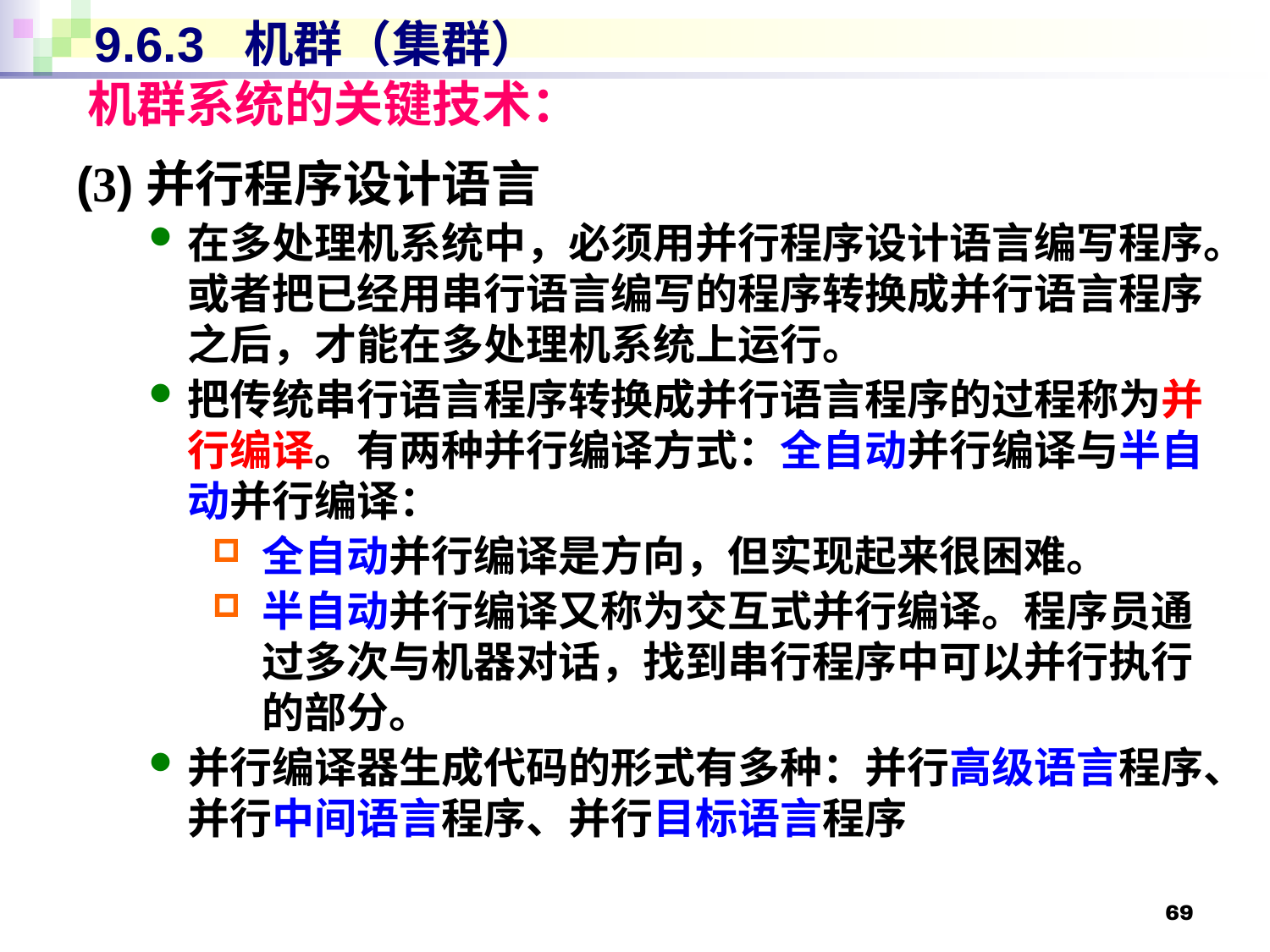

# 9.6.3  机群（集群）
机群系统的关键技术：
(3)并行程序设计语言
在多处理机系统中，必须用并行程序设计语言编写程序。或者把已经用串行语言编写的程序转换成并行语言程序之后，才能在多处理机系统上运行。
把传统串行语言程序转换成并行语言程序的过程称为并行编译。有两种并行编译方式：全自动并行编译与半自动并行编译：
全自动并行编译是方向，但实现起来很困难。
半自动并行编译又称为交互式并行编译。程序员通过多次与机器对话，找到串行程序中可以并行执行的部分。
并行编译器生成代码的形式有多种：并行高级语言程序、并行中间语言程序、并行目标语言程序
69